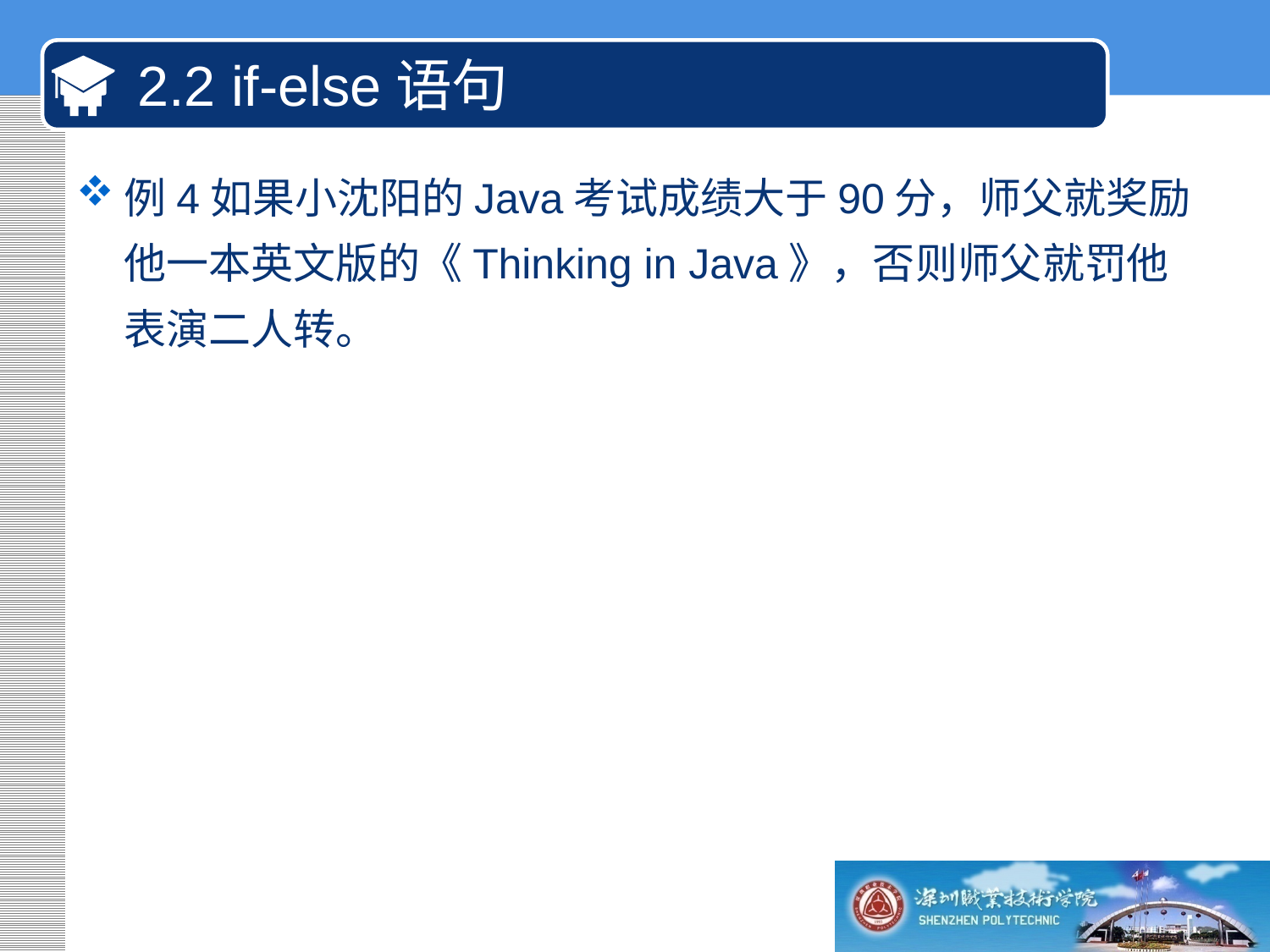

# 2.2 if-else语句
例4如果小沈阳的Java考试成绩大于90分，师父就奖励他一本英文版的《Thinking in Java》，否则师父就罚他表演二人转。